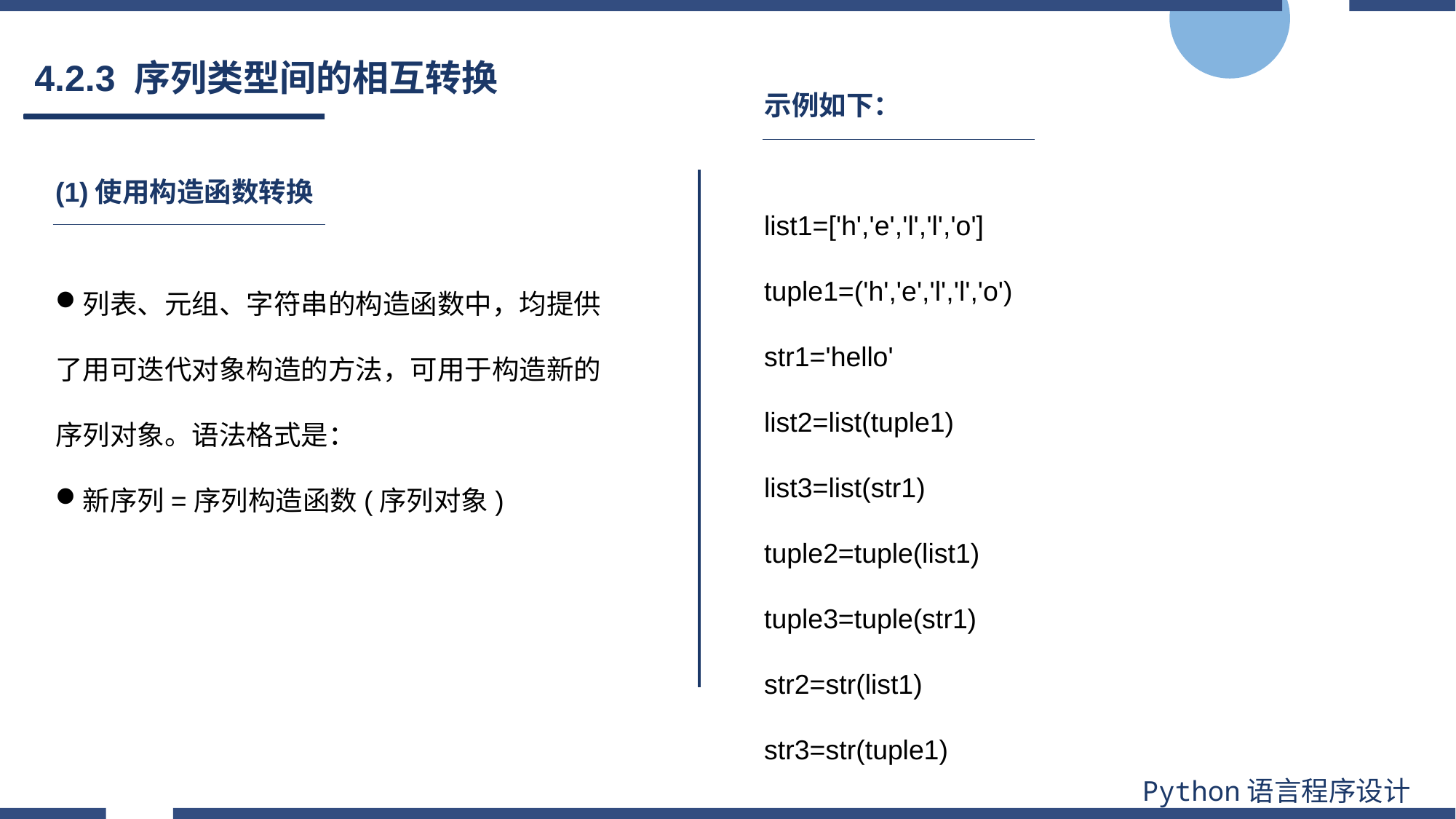

# 4.2.3 序列类型间的相互转换
示例如下：
(1)使用构造函数转换
list1=['h','e','l','l','o']
tuple1=('h','e','l','l','o')
str1='hello'
list2=list(tuple1)
list3=list(str1)
tuple2=tuple(list1)
tuple3=tuple(str1)
str2=str(list1)
str3=str(tuple1)
列表、元组、字符串的构造函数中，均提供了用可迭代对象构造的方法，可用于构造新的序列对象。语法格式是：
新序列=序列构造函数(序列对象)